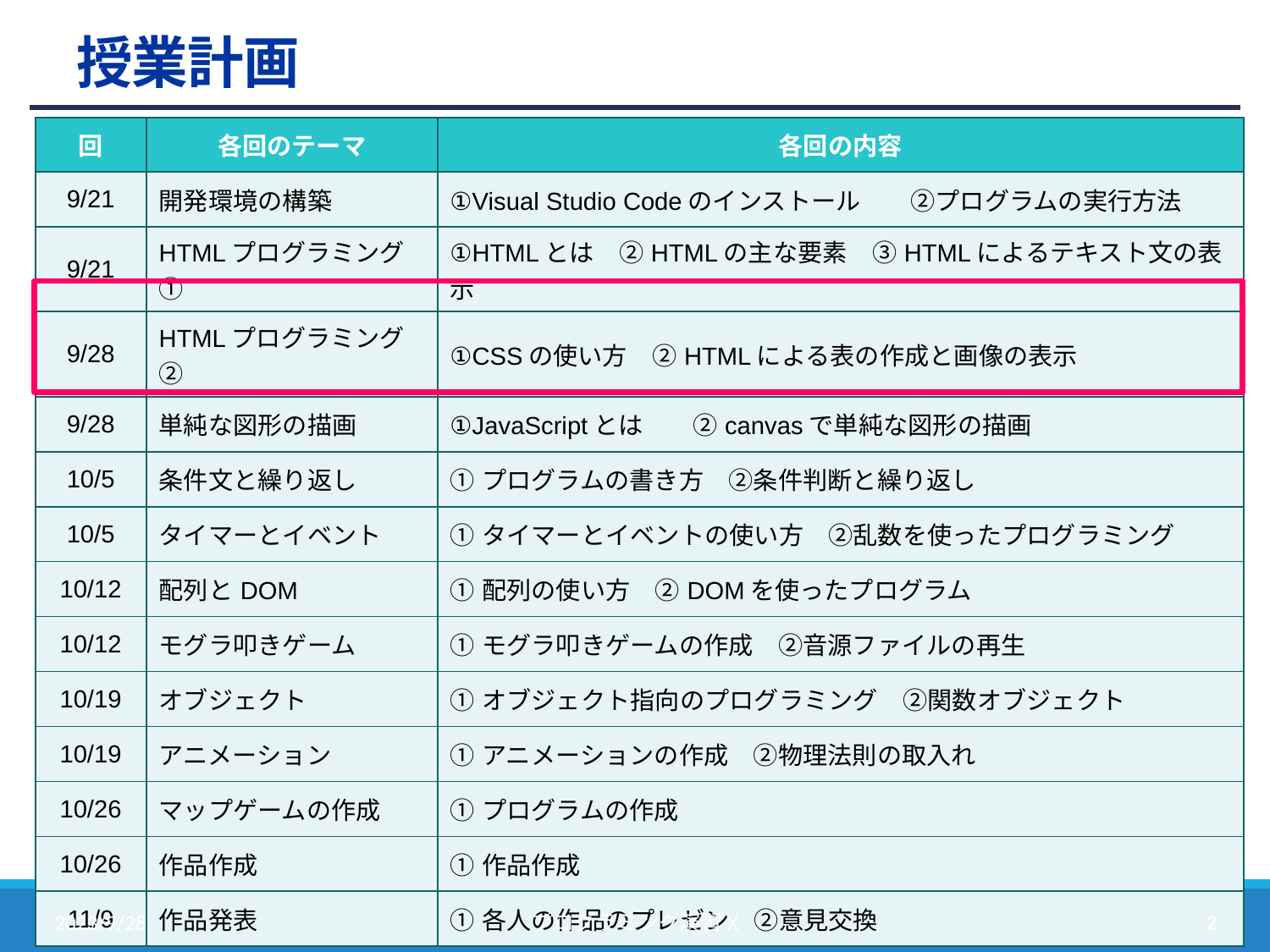

# 授業計画
| 回 | 各回のテーマ | 各回の内容 |
| --- | --- | --- |
| 9/21 | 開発環境の構築 | ①Visual Studio Codeのインストール　　②プログラムの実行方法 |
| 9/21 | HTMLプログラミング① | ①HTMLとは　②HTMLの主な要素　③HTMLによるテキスト文の表示 |
| 9/28 | HTMLプログラミング② | ①CSSの使い方　②HTMLによる表の作成と画像の表示 |
| 9/28 | 単純な図形の描画 | ①JavaScriptとは　　②canvasで単純な図形の描画 |
| 10/5 | 条件文と繰り返し | ①プログラムの書き方　②条件判断と繰り返し |
| 10/5 | タイマーとイベント | ①タイマーとイベントの使い方　②乱数を使ったプログラミング |
| 10/12 | 配列とDOM | ①配列の使い方　②DOMを使ったプログラム |
| 10/12 | モグラ叩きゲーム | ①モグラ叩きゲームの作成　②音源ファイルの再生 |
| 10/19 | オブジェクト | ①オブジェクト指向のプログラミング　②関数オブジェクト |
| 10/19 | アニメーション | ①アニメーションの作成　②物理法則の取入れ |
| 10/26 | マップゲームの作成 | ①プログラムの作成 |
| 10/26 | 作品作成 | ①作品作成 |
| 11/9 | 作品発表 | ①各人の作品のプレゼン　②意見交換 |

2023/9/28
プログラミング演習X
2
2